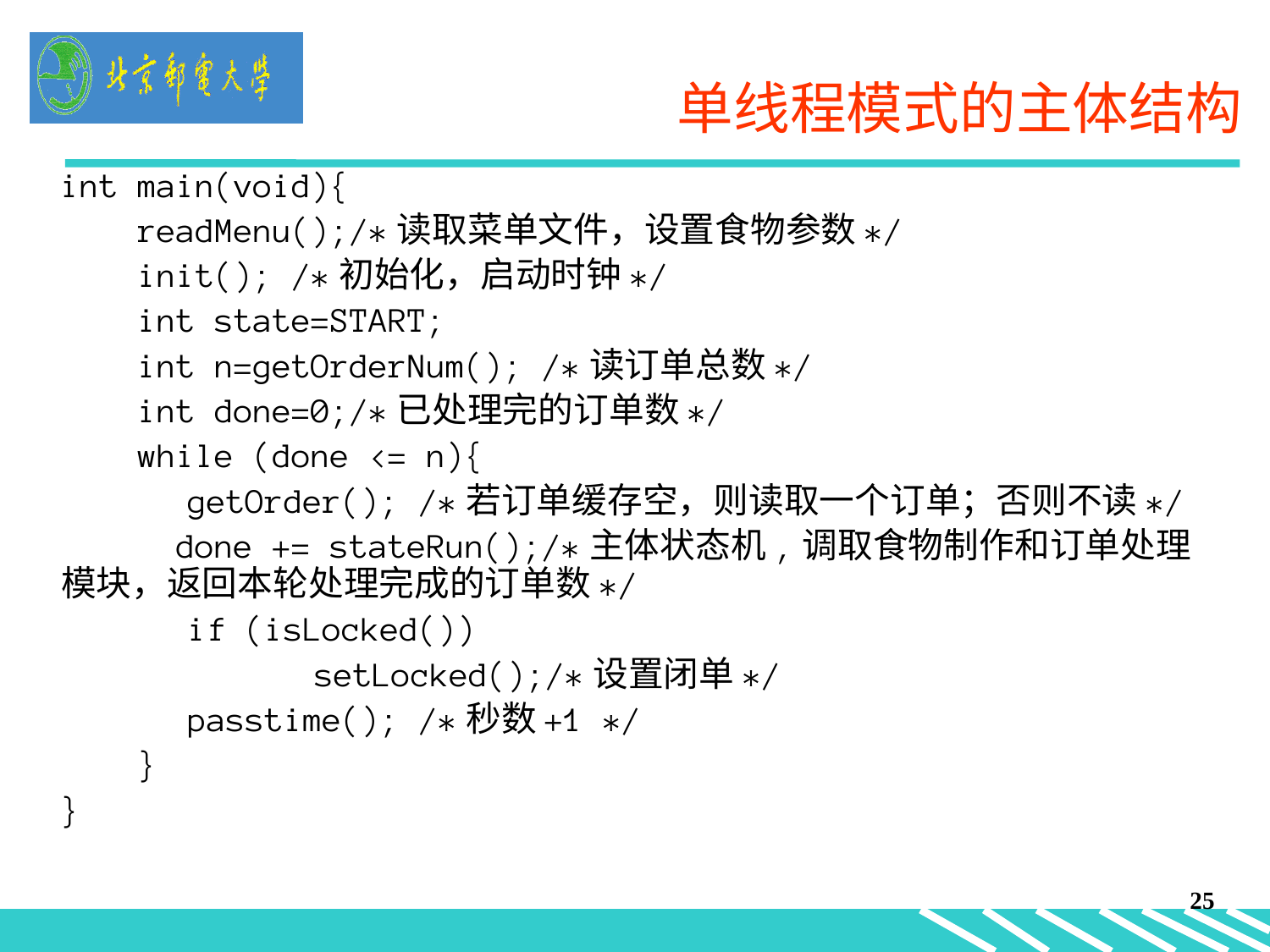

# 单线程模式的主体结构
int main(void){
    readMenu();/*读取菜单文件，设置食物参数*/
    init(); /*初始化，启动时钟*/
    int state=START;
    int n=getOrderNum(); /*读订单总数*/
    int done=0;/*已处理完的订单数*/
    while (done <= n){
	getOrder(); /*若订单缓存空，则读取一个订单；否则不读*/
      done += stateRun();/*主体状态机,调取食物制作和订单处理模块，返回本轮处理完成的订单数*/
	if (isLocked())
		setLocked();/*设置闭单*/
	passtime(); /*秒数+1 */
    }
}
25